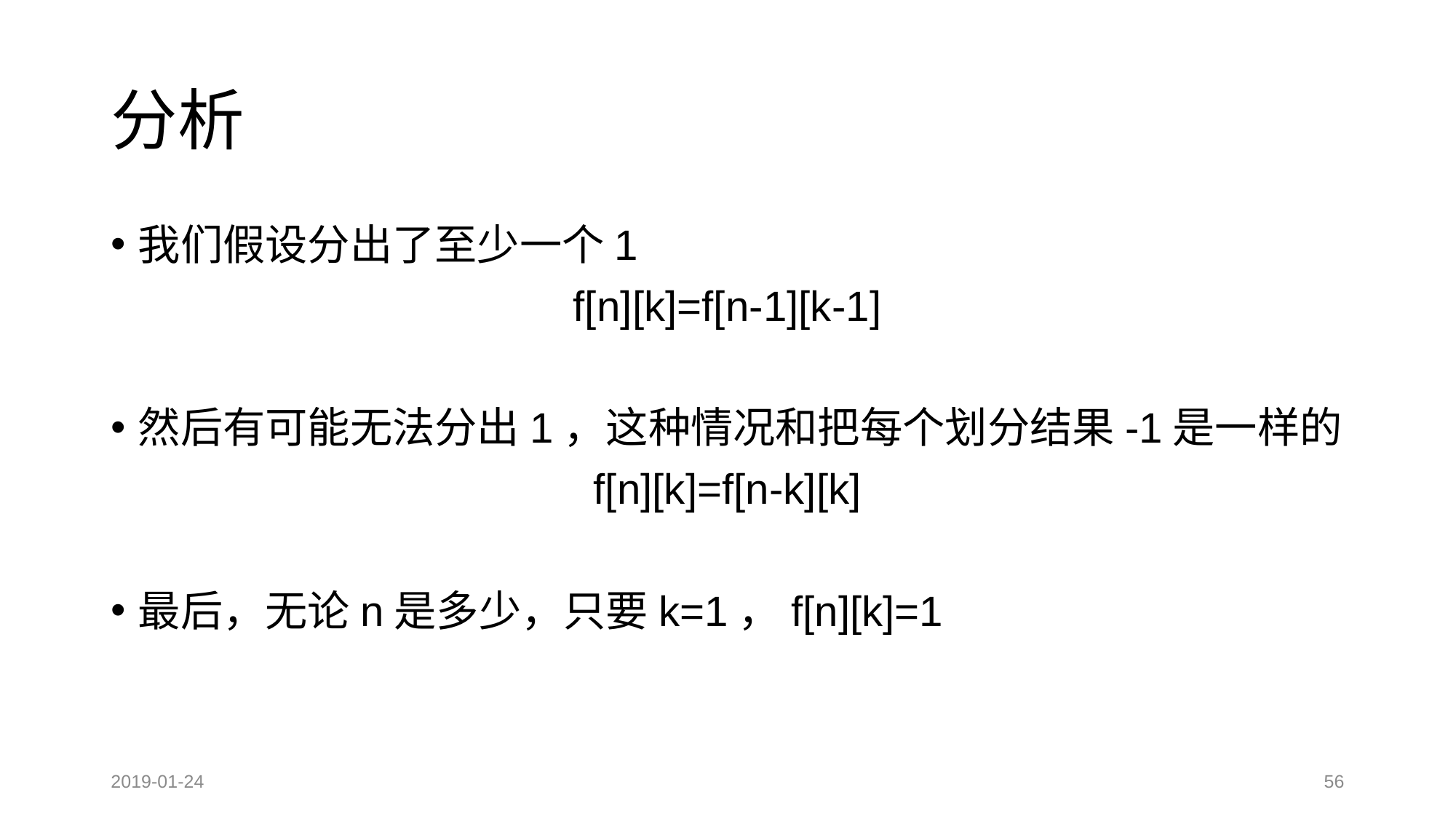

# 分析
我们假设分出了至少一个1
f[n][k]=f[n-1][k-1]

然后有可能无法分出1，这种情况和把每个划分结果-1是一样的
f[n][k]=f[n-k][k]

最后，无论n是多少，只要k=1，f[n][k]=1
2019-01-24
56